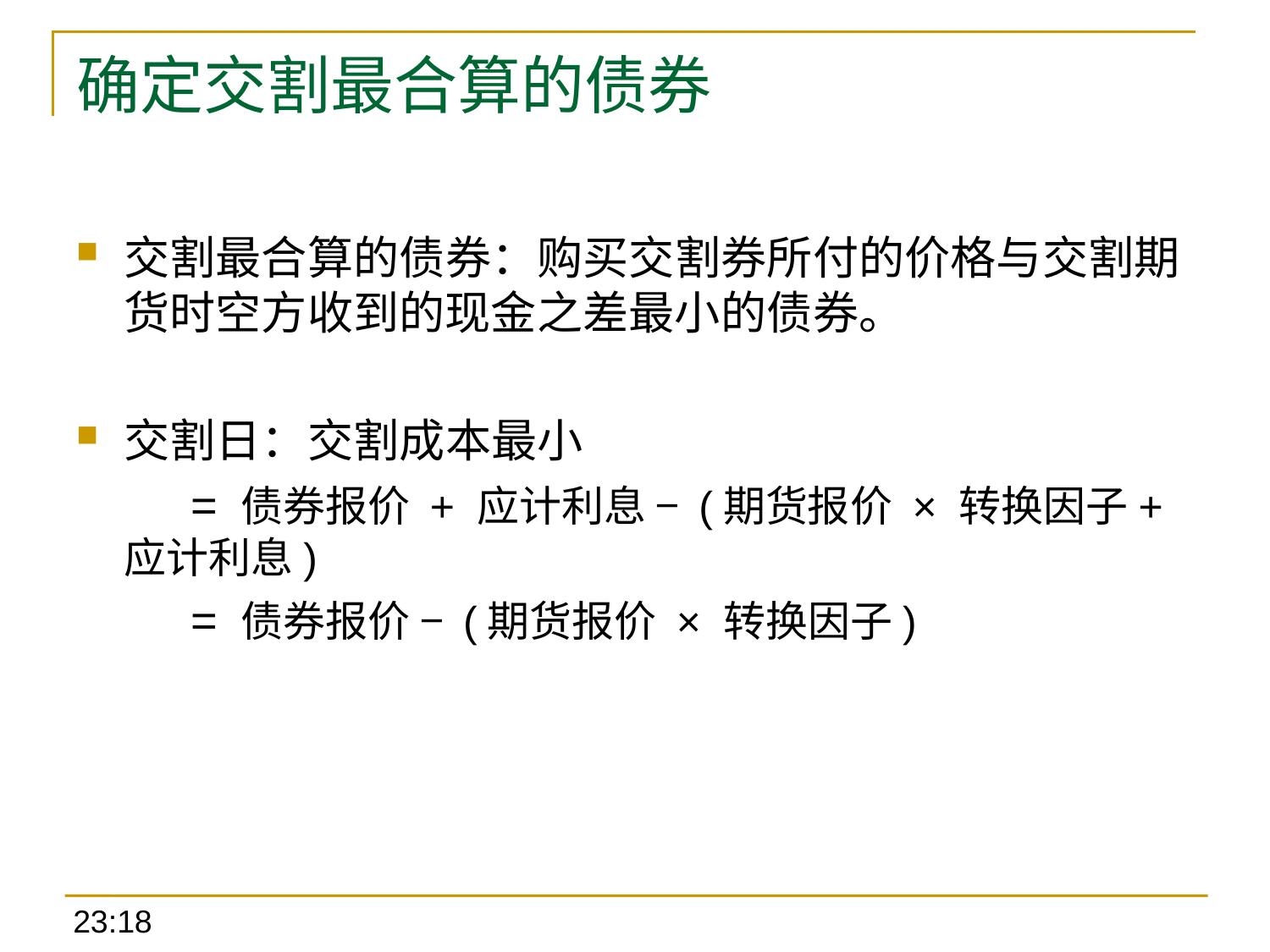

# 确定交割最合算的债券
交割最合算的债券：购买交割券所付的价格与交割期货时空方收到的现金之差最小的债券。

交割日：交割成本最小
         = 债券报价 + 应计利息 − (期货报价 × 转换因子+ 应计利息)
         = 债券报价 − (期货报价 × 转换因子)